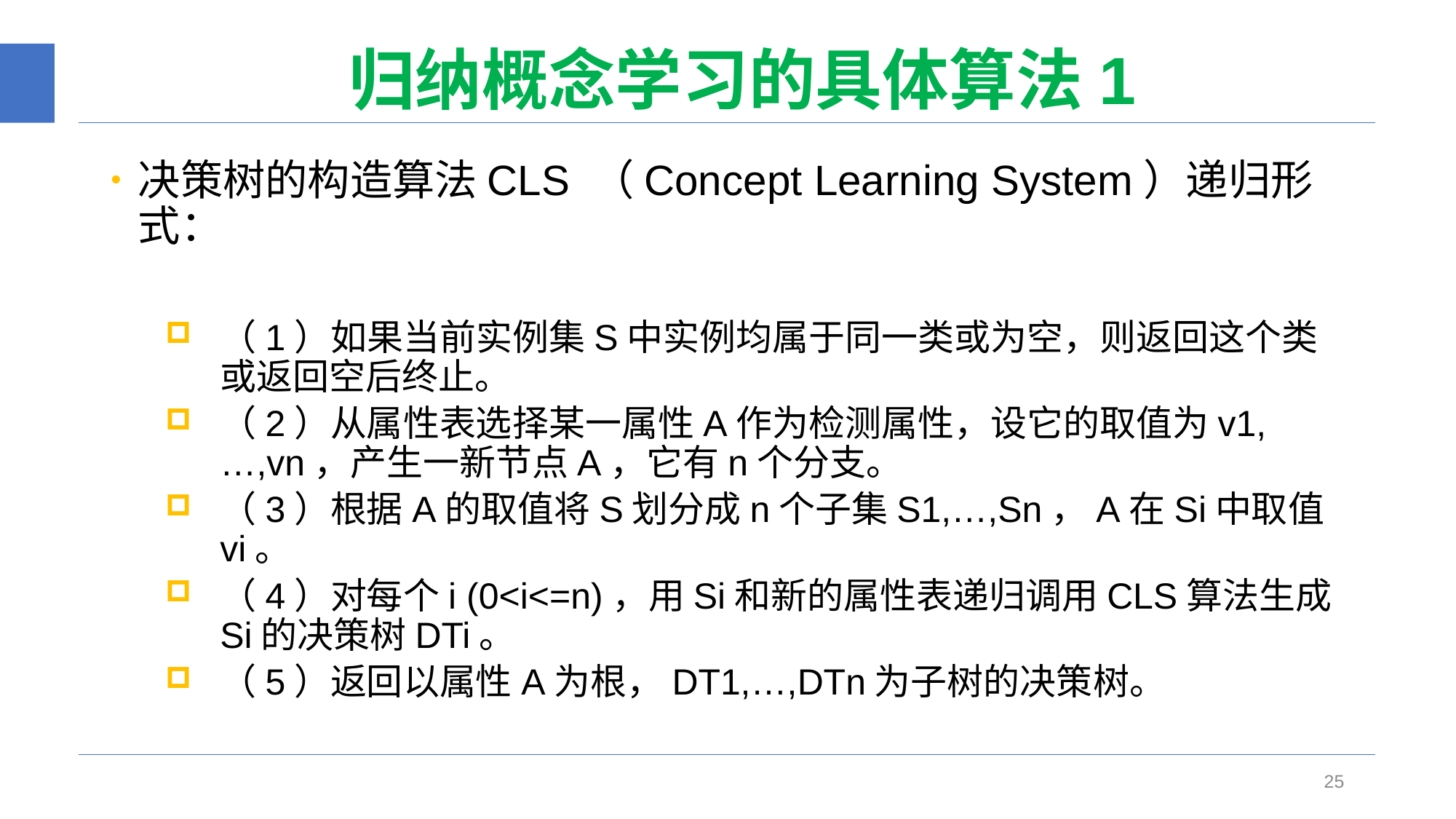

# 归纳概念学习的具体算法1
决策树的构造算法CLS （Concept Learning System）递归形式：

（1）如果当前实例集S中实例均属于同一类或为空，则返回这个类或返回空后终止。
（2）从属性表选择某一属性A作为检测属性，设它的取值为v1,…,vn，产生一新节点A，它有n个分支。
（3）根据A的取值将S划分成n个子集S1,…,Sn，A在Si中取值vi。
（4）对每个i (0<i<=n)，用Si和新的属性表递归调用CLS算法生成Si的决策树DTi。
（5）返回以属性A为根，DT1,…,DTn为子树的决策树。
25